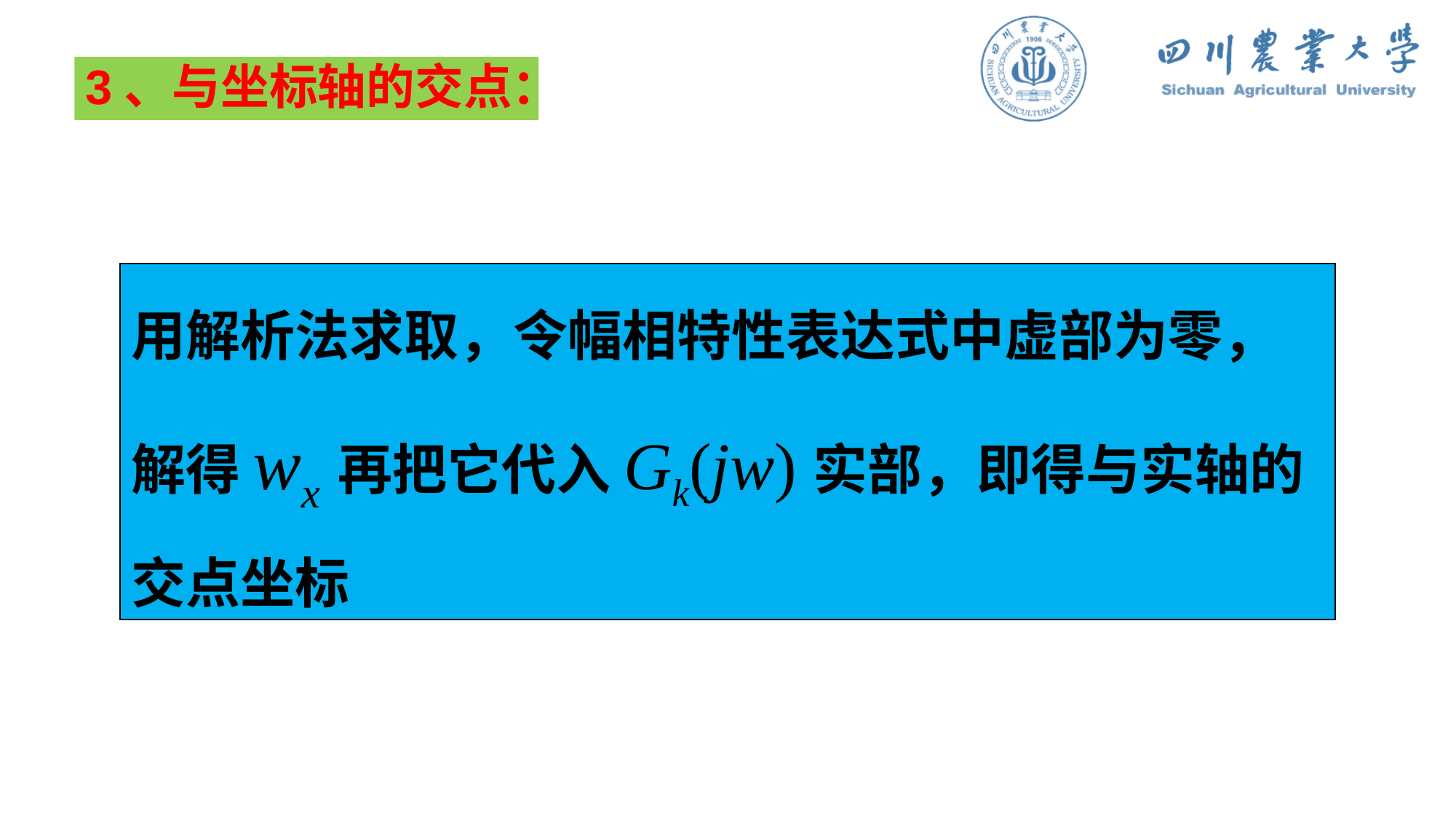

3、与坐标轴的交点：
用解析法求取，令幅相特性表达式中虚部为零，解得wx再把它代入Gk(jw)实部，即得与实轴的交点坐标